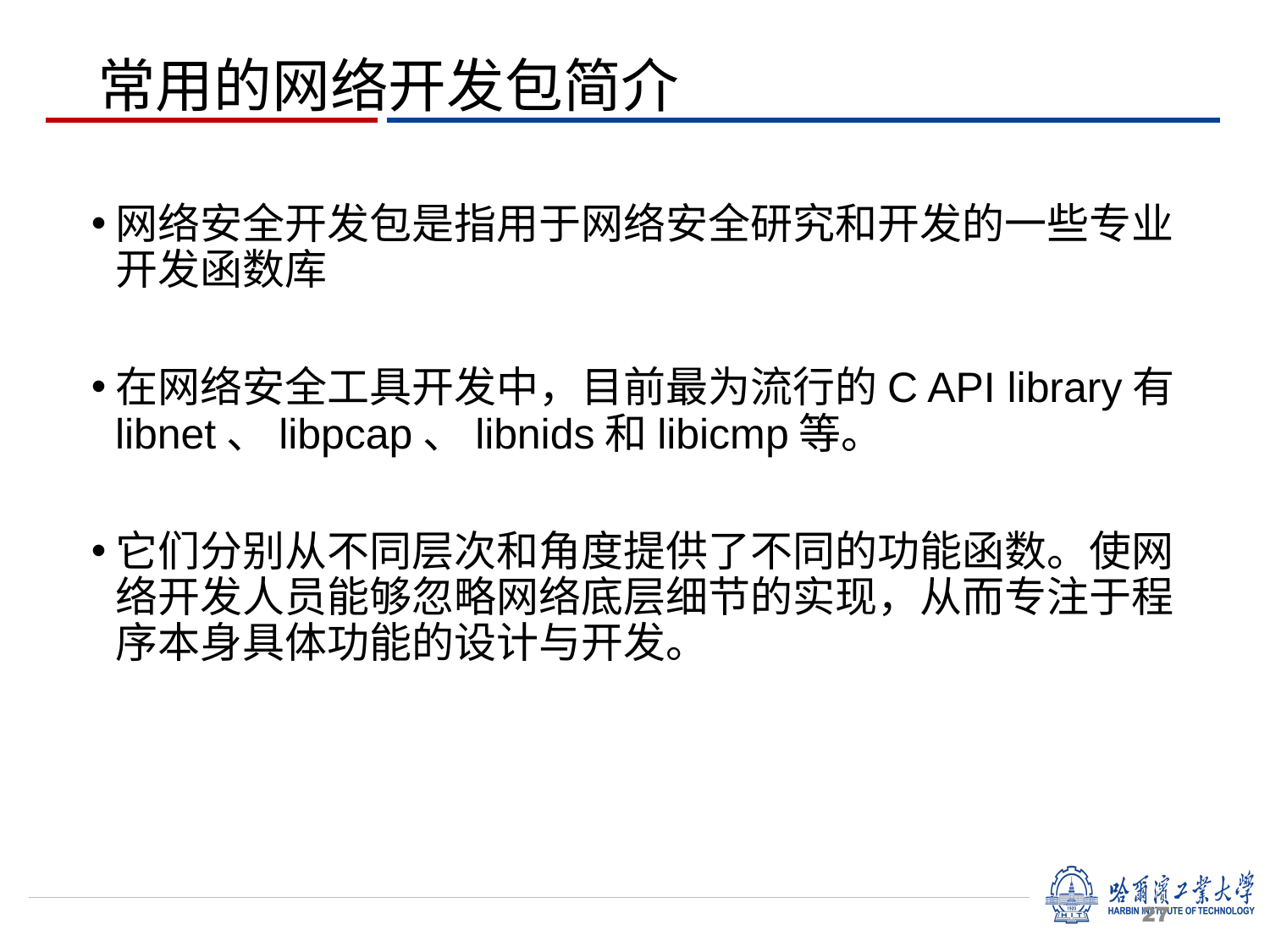

# 常用的网络开发包简介
网络安全开发包是指用于网络安全研究和开发的一些专业开发函数库

在网络安全工具开发中，目前最为流行的C API library有libnet、libpcap、libnids和libicmp等。

它们分别从不同层次和角度提供了不同的功能函数。使网络开发人员能够忽略网络底层细节的实现，从而专注于程序本身具体功能的设计与开发。
27